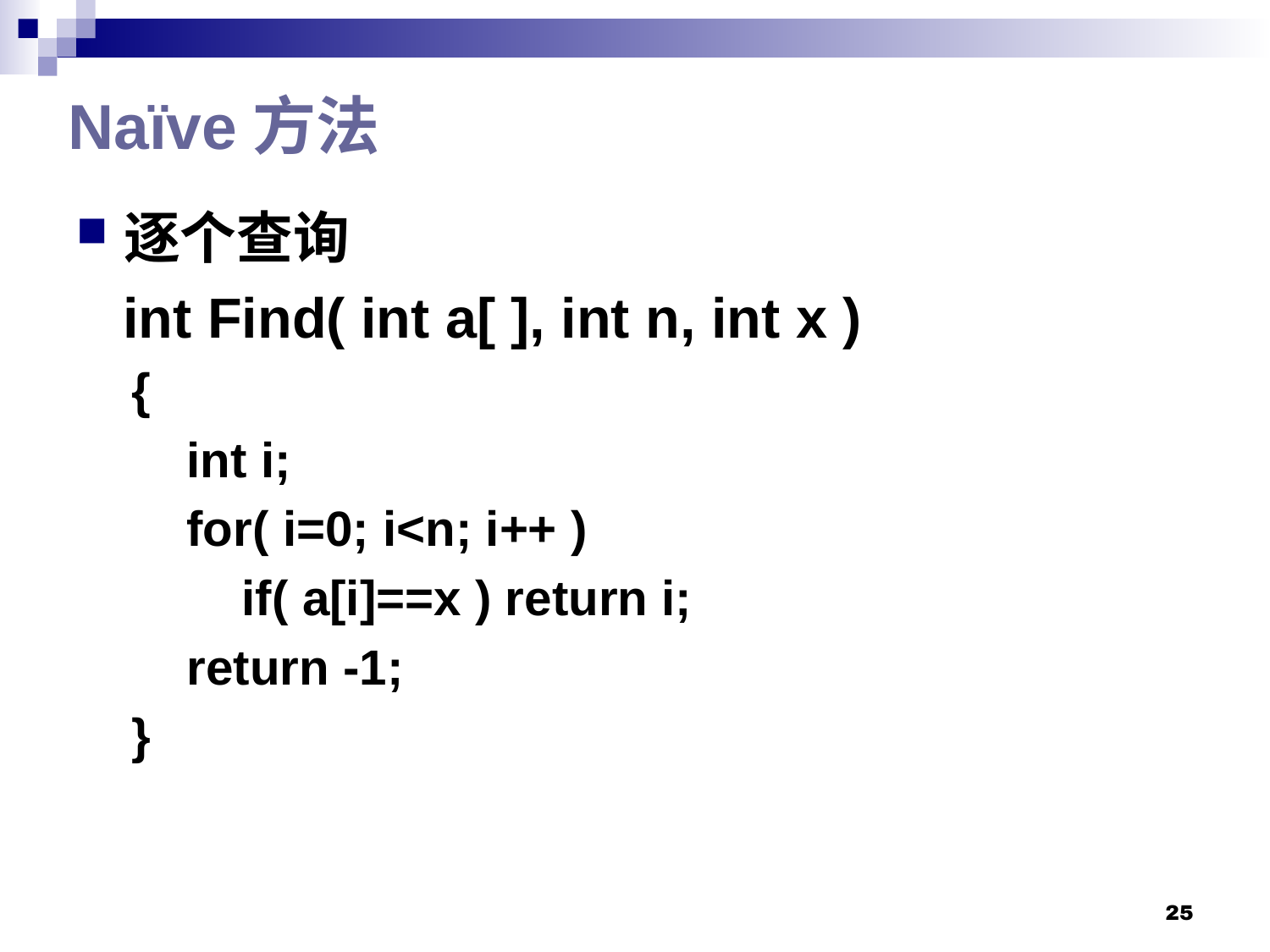

# Naïve方法
逐个查询
   int Find( int a[ ], int n, int x )
{
    int i;
    for( i=0; i<n; i++ )
        if( a[i]==x ) return i;
    return -1;
}
25